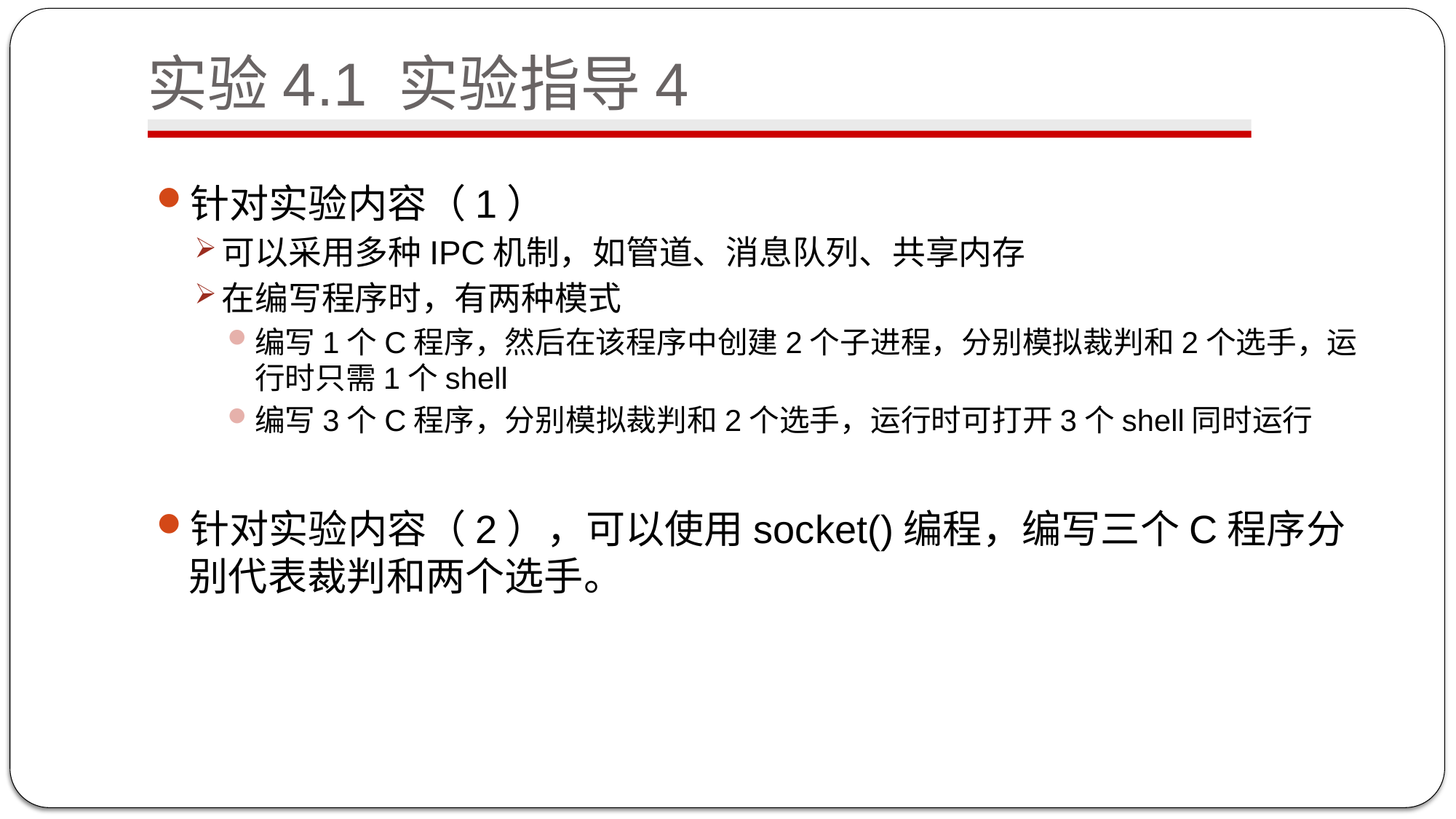

# 实验4.1 实验指导4
针对实验内容（1）
可以采用多种IPC机制，如管道、消息队列、共享内存
在编写程序时，有两种模式
编写1个C程序，然后在该程序中创建2个子进程，分别模拟裁判和2个选手，运行时只需1个shell
编写3个C程序，分别模拟裁判和2个选手，运行时可打开3个shell同时运行

针对实验内容（2），可以使用socket()编程，编写三个C程序分别代表裁判和两个选手。